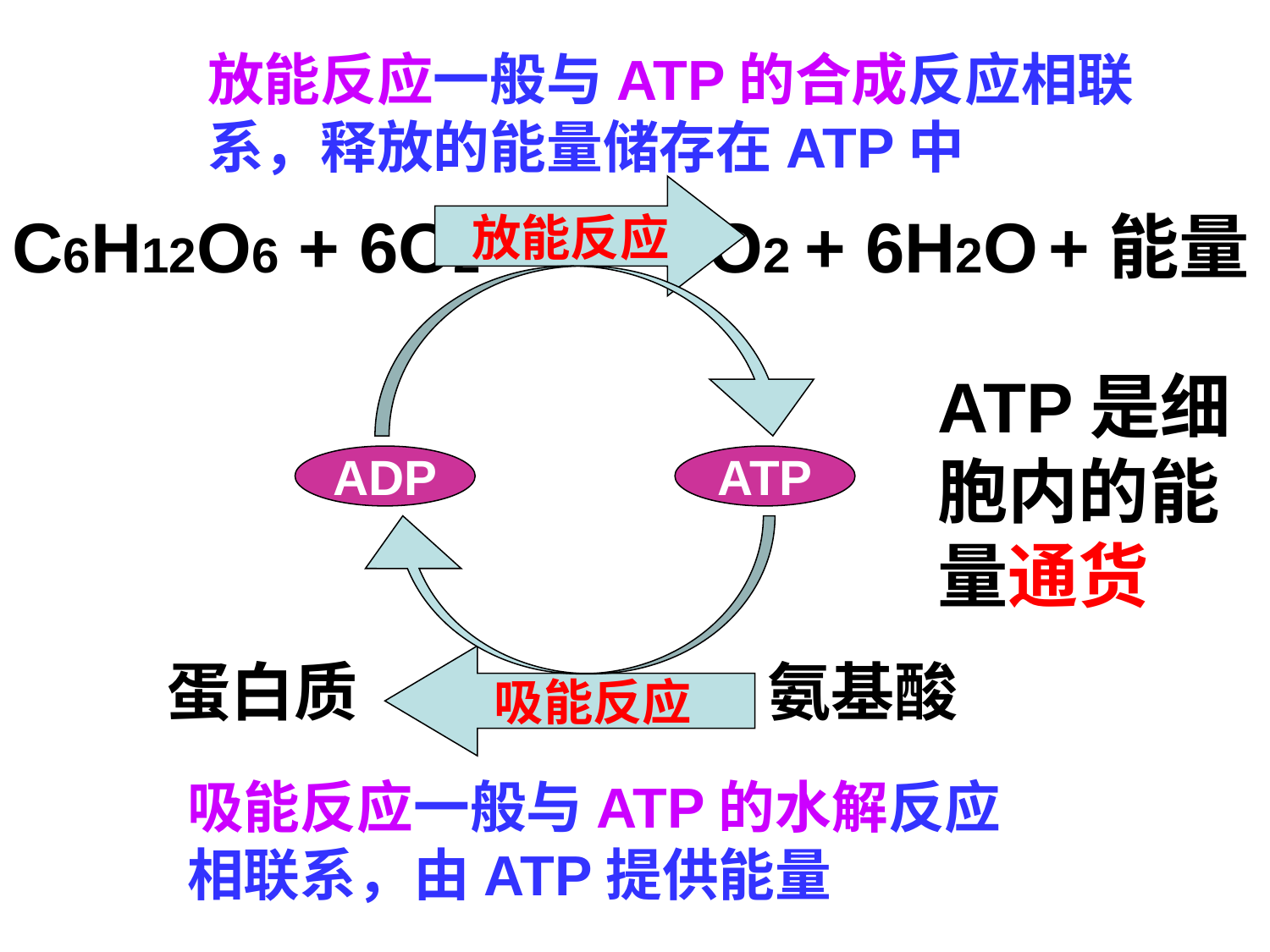

放能反应一般与ATP的合成反应相联系，释放的能量储存在ATP中
放能反应
C6H12O6 + 6O2         CO2 + 6H2O + 能量

ATP是细胞内的能量通货

ADP
ATP
吸能反应
蛋白质
氨基酸

吸能反应一般与ATP的水解反应相联系，由ATP提供能量